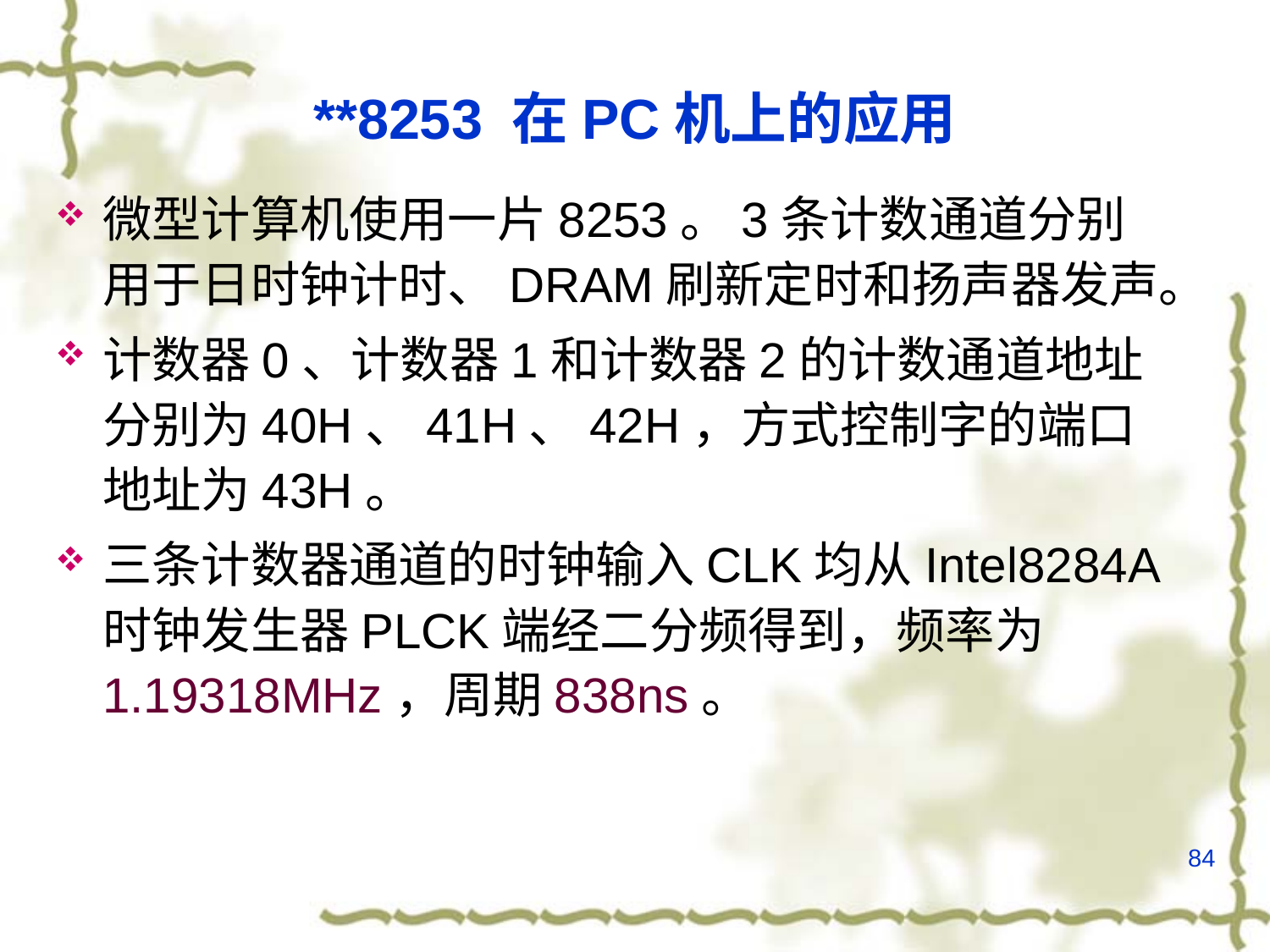

# **8253 在PC机上的应用
微型计算机使用一片8253。3条计数通道分别用于日时钟计时、DRAM刷新定时和扬声器发声。
计数器0、计数器1和计数器2的计数通道地址分别为40H、41H、42H，方式控制字的端口地址为43H。
三条计数器通道的时钟输入CLK均从Intel8284A时钟发生器PLCK端经二分频得到，频率为1.19318MHz，周期838ns。
84